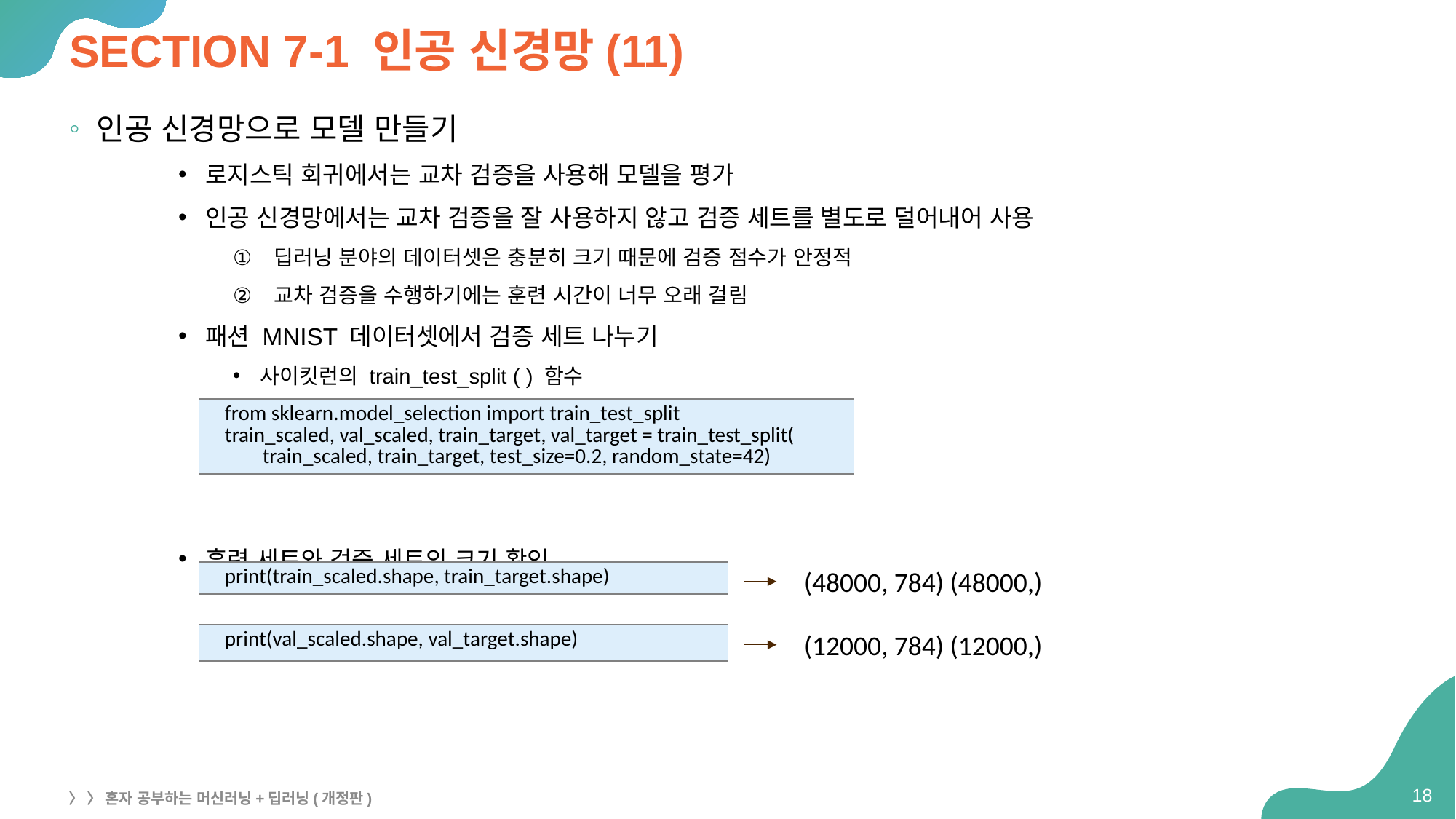

# SECTION 7-1 인공 신경망(11)
인공 신경망으로 모델 만들기
로지스틱 회귀에서는 교차 검증을 사용해 모델을 평가
인공 신경망에서는 교차 검증을 잘 사용하지 않고 검증 세트를 별도로 덜어내어 사용
딥러닝 분야의 데이터셋은 충분히 크기 때문에 검증 점수가 안정적
교차 검증을 수행하기에는 훈련 시간이 너무 오래 걸림
패션 MNIST 데이터셋에서 검증 세트 나누기
사이킷런의 train_test_split ( ) 함수

훈련 세트와 검증 세트의 크기 확인
| from sklearn.model\_selection import train\_test\_split train\_scaled, val\_scaled, train\_target, val\_target = train\_test\_split( train\_scaled, train\_target, test\_size=0.2, random\_state=42) |
| --- |
(48000, 784) (48000,)
| print(train\_scaled.shape, train\_target.shape) |
| --- |
(12000, 784) (12000,)
| print(val\_scaled.shape, val\_target.shape) |
| --- |
18
〉 〉 혼자 공부하는 머신러닝+딥러닝(개정판)